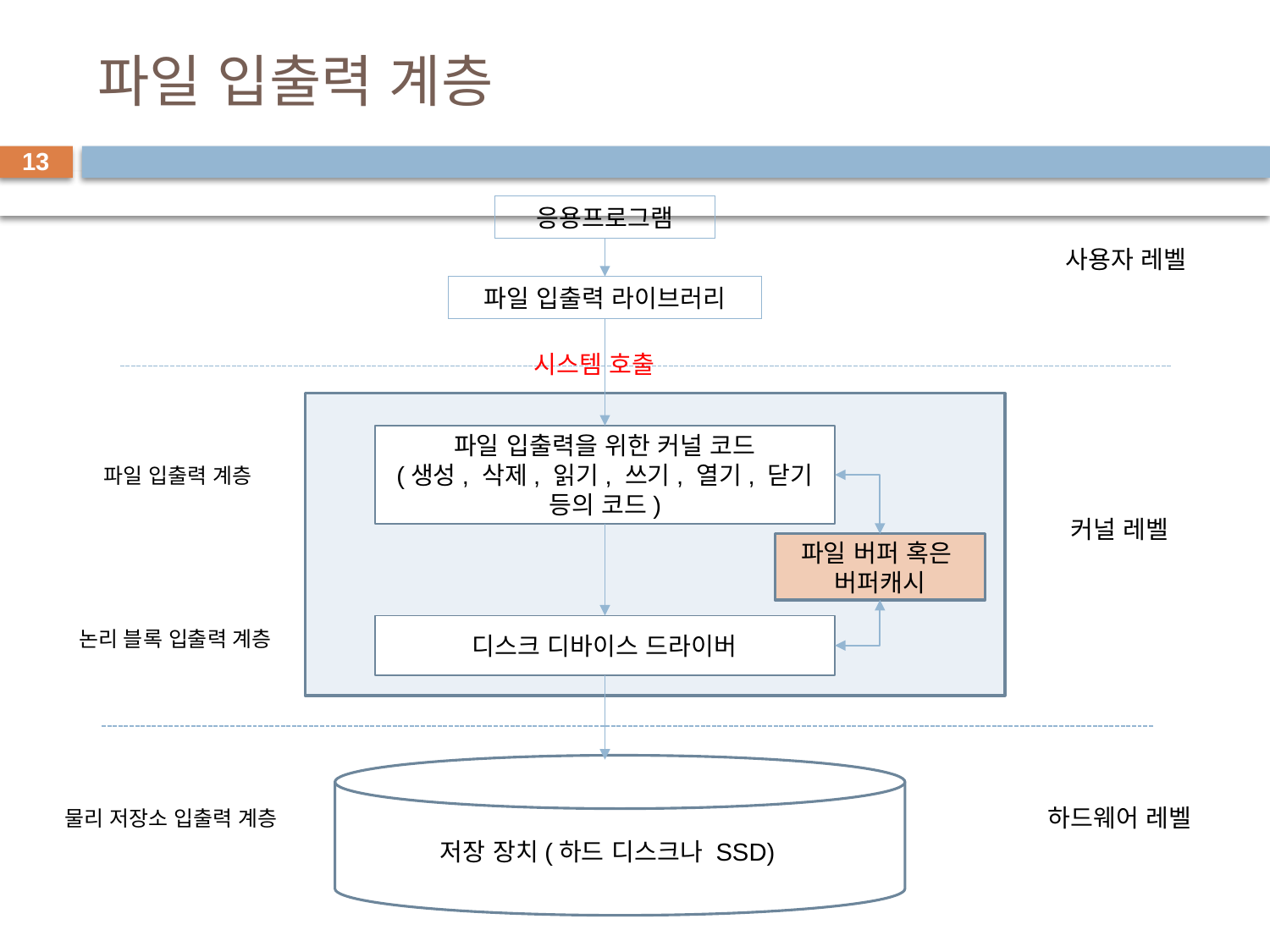

# 파일 입출력 계층
13
응용프로그램
사용자 레벨
파일 입출력 라이브러리
시스템 호출

파일 입출력을 위한 커널 코드
(생성, 삭제, 읽기, 쓰기, 열기, 닫기 등의 코드)
파일 입출력 계층
커널 레벨
파일 버퍼 혹은
버퍼캐시
디스크 디바이스 드라이버
논리 블록 입출력 계층

하드웨어 레벨
물리 저장소 입출력 계층
저장 장치(하드 디스크나 SSD)